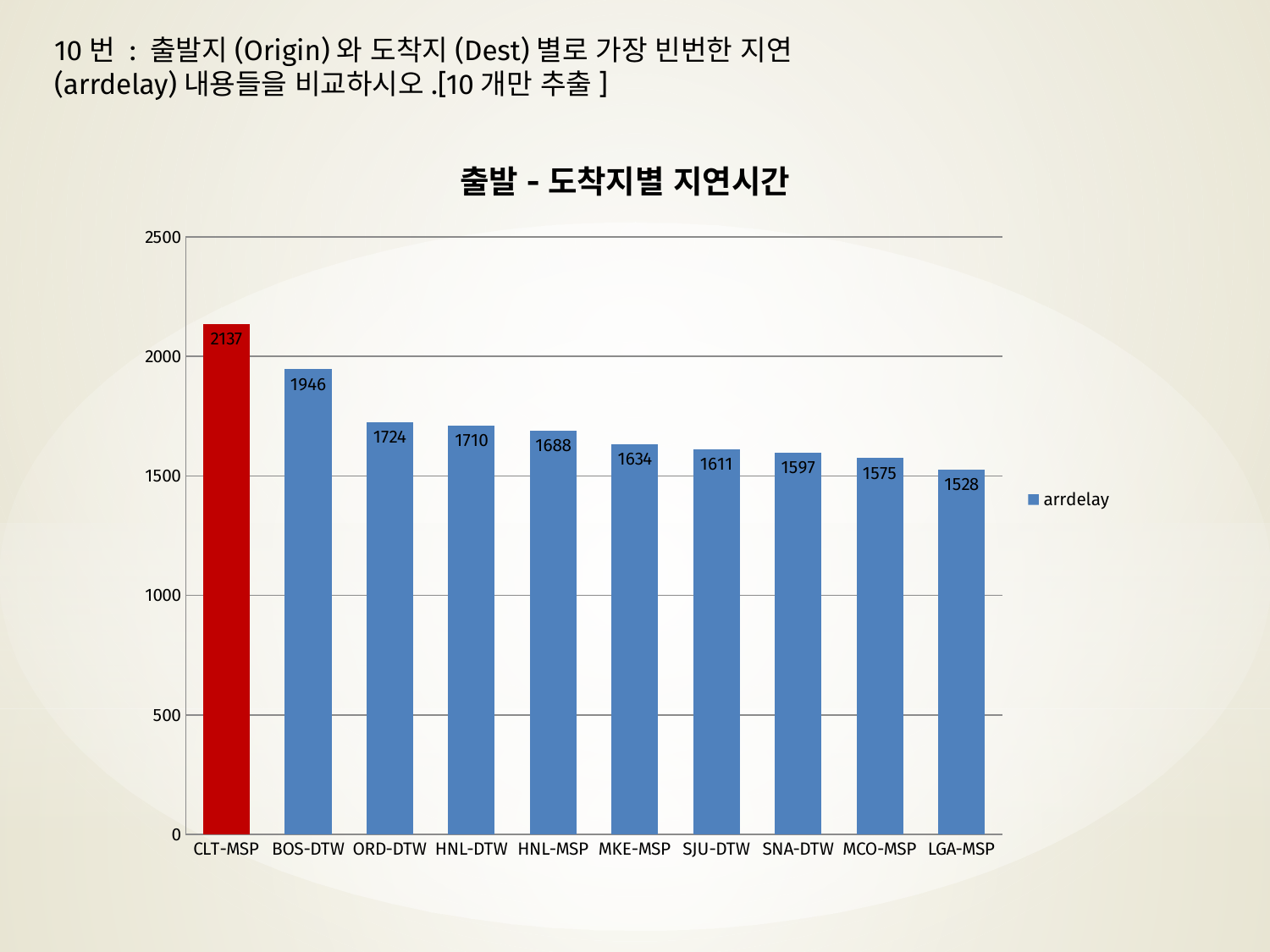

10번 : 출발지(Origin)와 도착지(Dest)별로 가장 빈번한 지연
(arrdelay)내용들을 비교하시오.[10개만 추출]

### Chart: 출발-도착지별 지연시간

| Category | arrdelay |
|---|---|
| CLT-MSP | 2137.0 |
| BOS-DTW | 1946.0 |
| ORD-DTW | 1724.0 |
| HNL-DTW | 1710.0 |
| HNL-MSP | 1688.0 |
| MKE-MSP | 1634.0 |
| SJU-DTW | 1611.0 |
| SNA-DTW | 1597.0 |
| MCO-MSP | 1575.0 |
| LGA-MSP | 1528.0 |